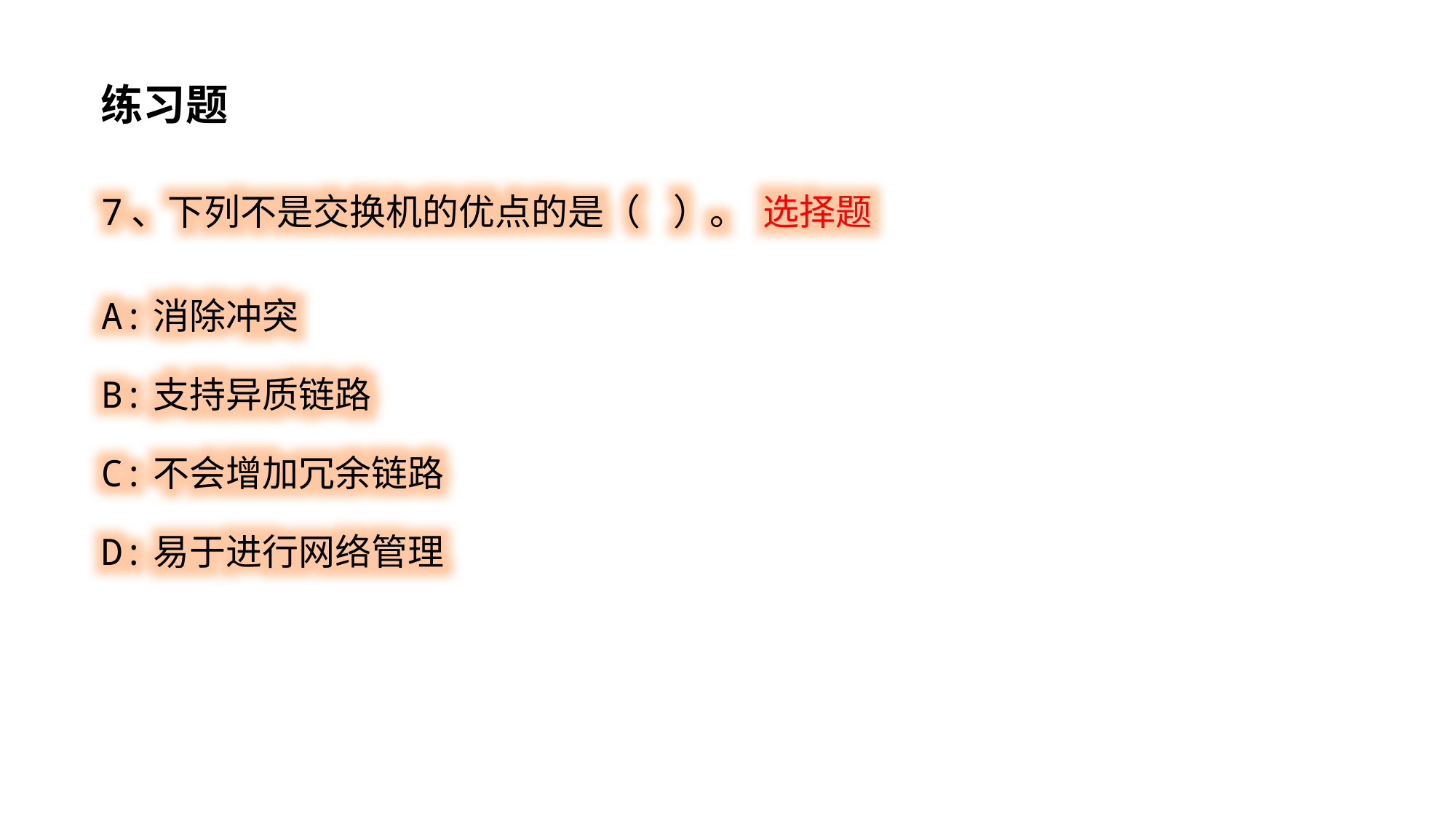

练习题
7、下列不是交换机的优点的是（    ）。  选择题

A:消除冲突

B:支持异质链路

C:不会增加冗余链路

D:易于进行网络管理